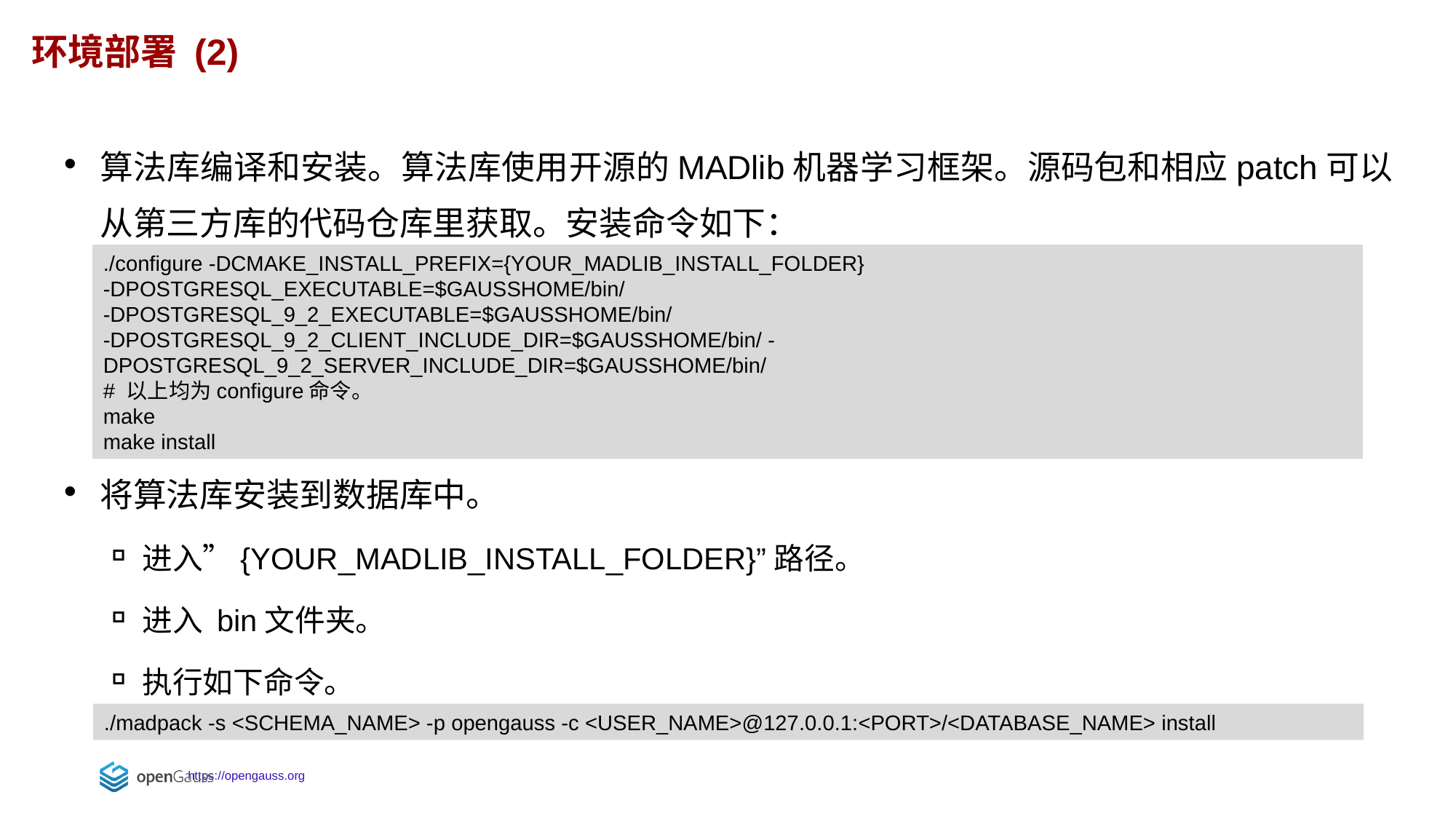

环境部署 (2)
算法库编译和安装。算法库使用开源的MADlib机器学习框架。源码包和相应patch可以从第三方库的代码仓库里获取。安装命令如下：

将算法库安装到数据库中。
进入”{YOUR_MADLIB_INSTALL_FOLDER}”路径。
进入 bin文件夹。
执行如下命令。

./configure -DCMAKE_INSTALL_PREFIX={YOUR_MADLIB_INSTALL_FOLDER}
-DPOSTGRESQL_EXECUTABLE=$GAUSSHOME/bin/
-DPOSTGRESQL_9_2_EXECUTABLE=$GAUSSHOME/bin/
-DPOSTGRESQL_9_2_CLIENT_INCLUDE_DIR=$GAUSSHOME/bin/ -DPOSTGRESQL_9_2_SERVER_INCLUDE_DIR=$GAUSSHOME/bin/
# 以上均为configure命令。
make
make install
./madpack -s <SCHEMA_NAME> -p opengauss -c <USER_NAME>@127.0.0.1:<PORT>/<DATABASE_NAME> install